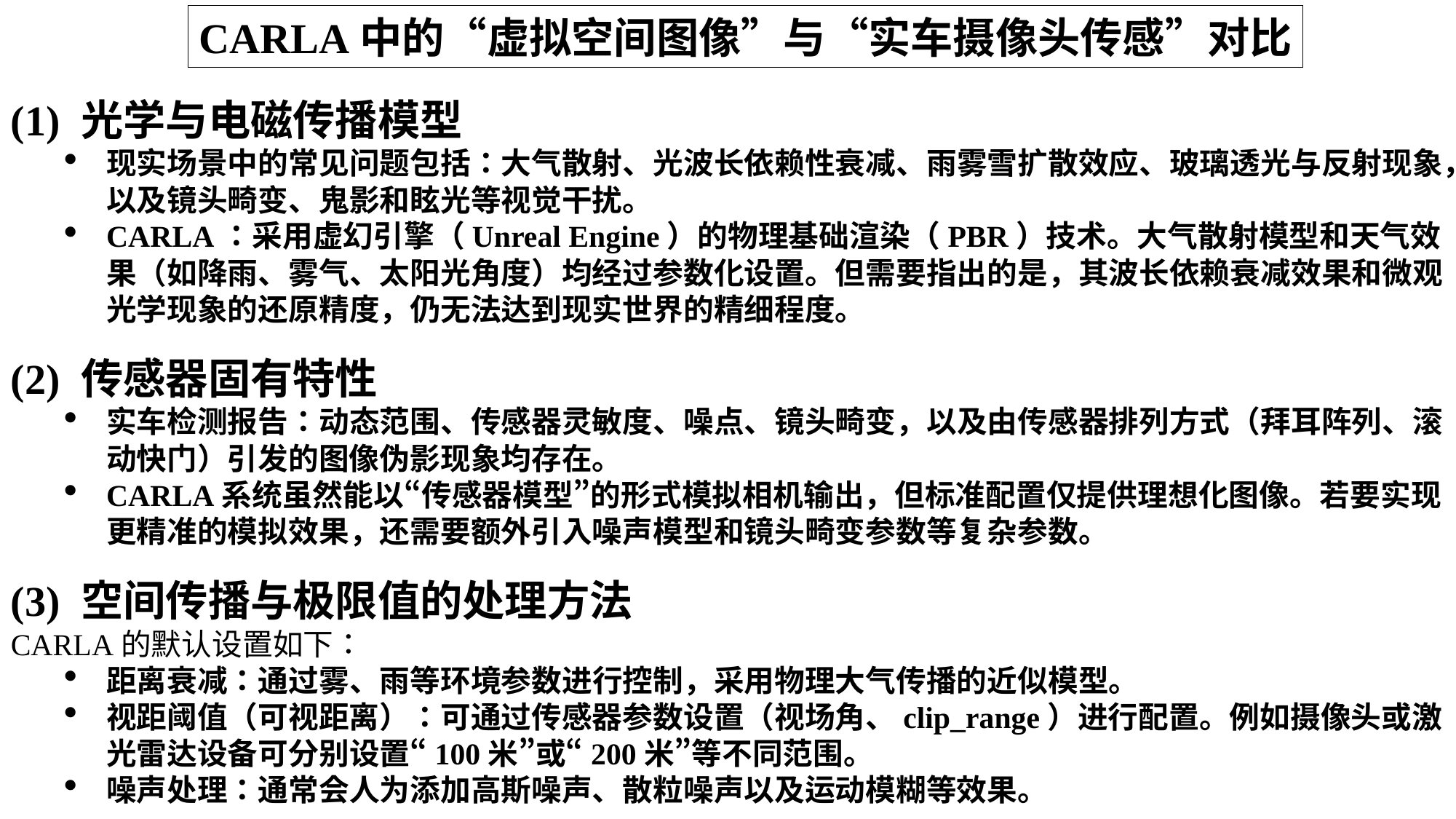

CARLA中的“虚拟空间图像”与“实车摄像头传感”对比
(1) 光学与电磁传播模型
现实场景中的常见问题包括：大气散射、光波长依赖性衰减、雨雾雪扩散效应、玻璃透光与反射现象，以及镜头畸变、鬼影和眩光等视觉干扰。
CARLA：采用虚幻引擎（Unreal Engine）的物理基础渲染（PBR）技术。大气散射模型和天气效果（如降雨、雾气、太阳光角度）均经过参数化设置。但需要指出的是，其波长依赖衰减效果和微观光学现象的还原精度，仍无法达到现实世界的精细程度。
(2) 传感器固有特性
实车检测报告：动态范围、传感器灵敏度、噪点、镜头畸变，以及由传感器排列方式（拜耳阵列、滚动快门）引发的图像伪影现象均存在。
CARLA系统虽然能以“传感器模型”的形式模拟相机输出，但标准配置仅提供理想化图像。若要实现更精准的模拟效果，还需要额外引入噪声模型和镜头畸变参数等复杂参数。
(3) 空间传播与极限值的处理方法
CARLA的默认设置如下：
距离衰减：通过雾、雨等环境参数进行控制，采用物理大气传播的近似模型。
视距阈值（可视距离）：可通过传感器参数设置（视场角、clip_range）进行配置。例如摄像头或激光雷达设备可分别设置“100米”或“200米”等不同范围。
噪声处理：通常会人为添加高斯噪声、散粒噪声以及运动模糊等效果。